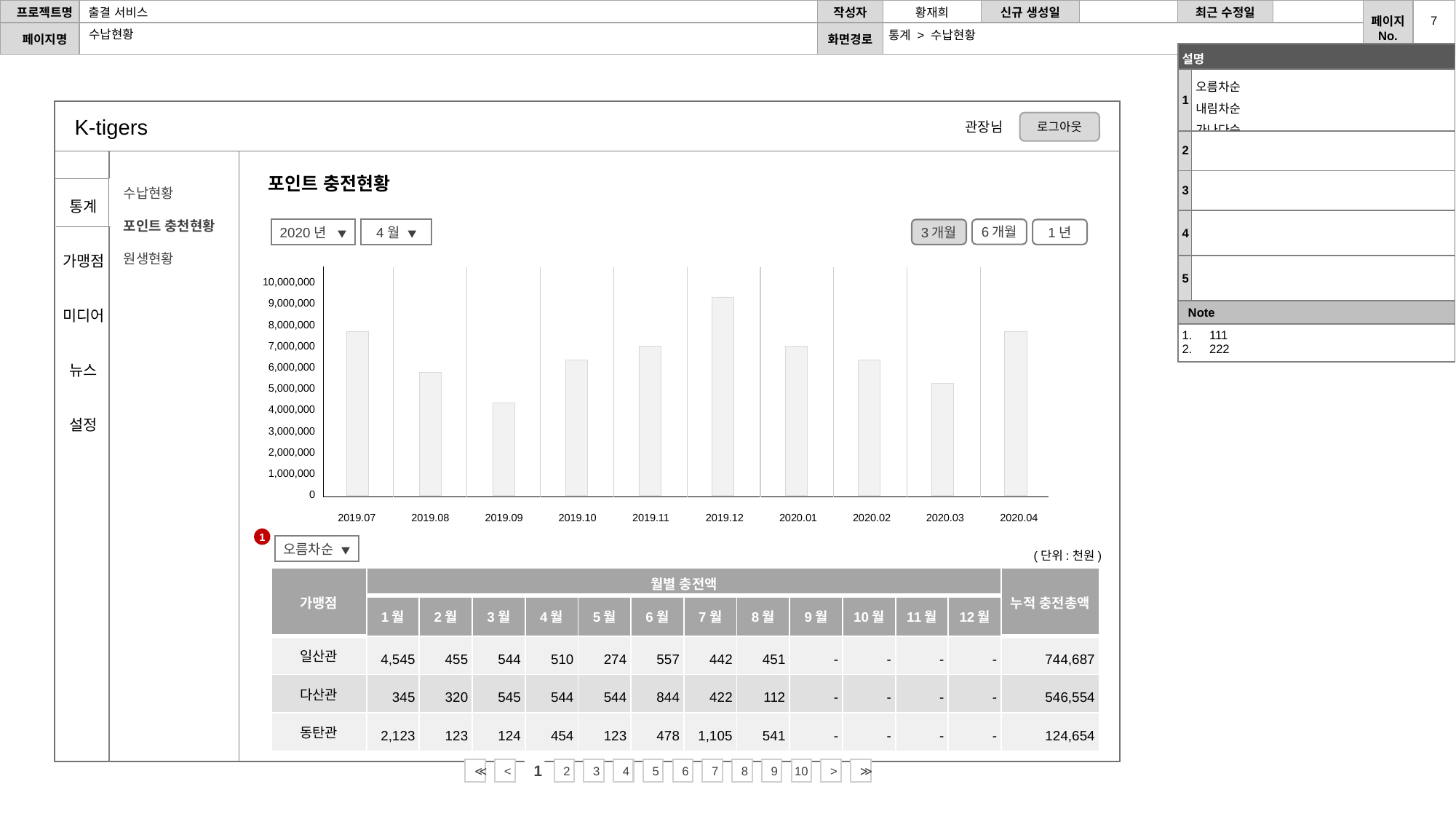

7
수납현황
통계 > 수납현황
| 설명 |  |
| --- | --- |
| 1 | 오름차순 내림차순 가나다순 |
| 2 |  |
| 3 |  |
| 4 |  |
| 5 |  |
| Note |  |
| 111 222 |  |

K-tigers
로그아웃
관장님
포인트 충전현황
수납현황

포인트 충천현황

원생현황

통계

가맹점

미디어

뉴스

설정
6개월
2020년   ▼
4월  ▼
3개월
1년
10,000,000
9,000,000
8,000,000
7,000,000
6,000,000
5,000,000
4,000,000
3,000,000
2,000,000
1,000,000
0

2019.07
2019.08
2019.09
2019.10
2019.11
2019.12
2020.01
2020.02
2020.03
2020.04
1
오름차순  ▼
(단위:천원)
| 가맹점 | 월별 충전액 |  |  |  |  |  |  |  |  |  |  |  | 누적 충전총액 |
| --- | --- | --- | --- | --- | --- | --- | --- | --- | --- | --- | --- | --- | --- |
|  | 1월 | 2월 | 3월 | 4월 | 5월 | 6월 | 7월 | 8월 | 9월 | 10월 | 11월 | 12월 |  |
| 일산관 | 4,545 | 455 | 544 | 510 | 274 | 557 | 442 | 451 | - | - | - | - | 744,687 |
| 다산관 | 345 | 320 | 545 | 544 | 544 | 844 | 422 | 112 | - | - | - | - | 546,554 |
| 동탄관 | 2,123 | 123 | 124 | 454 | 123 | 478 | 1,105 | 541 | - | - | - | - | 124,654 |
≪
<
1
2
3
4
5
6
7
8
9
10
>
≫